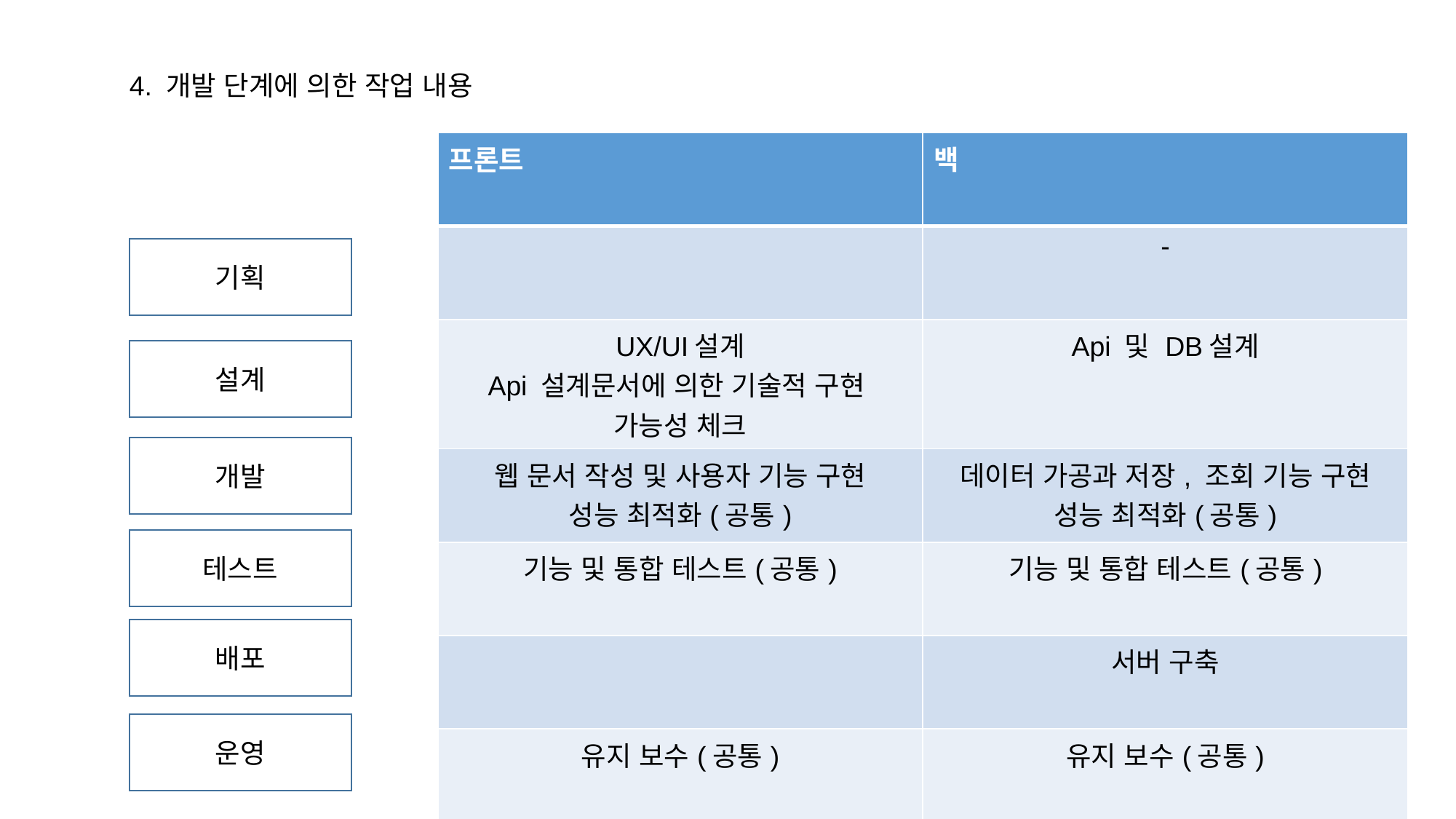

4. 개발 단계에 의한 작업 내용
| 프론트 | 백 |
| --- | --- |
|  | - |
| UX/UI설계 Api 설계문서에 의한 기술적 구현 가능성 체크 | Api 및 DB설계 |
| 웹 문서 작성 및 사용자 기능 구현 성능 최적화(공통) | 데이터 가공과 저장, 조회 기능 구현 성능 최적화(공통) |
| 기능 및 통합 테스트(공통) | 기능 및 통합 테스트(공통) |
|  | 서버 구축 |
| 유지 보수(공통) | 유지 보수(공통) |
기획
설계
개발
테스트
배포
운영